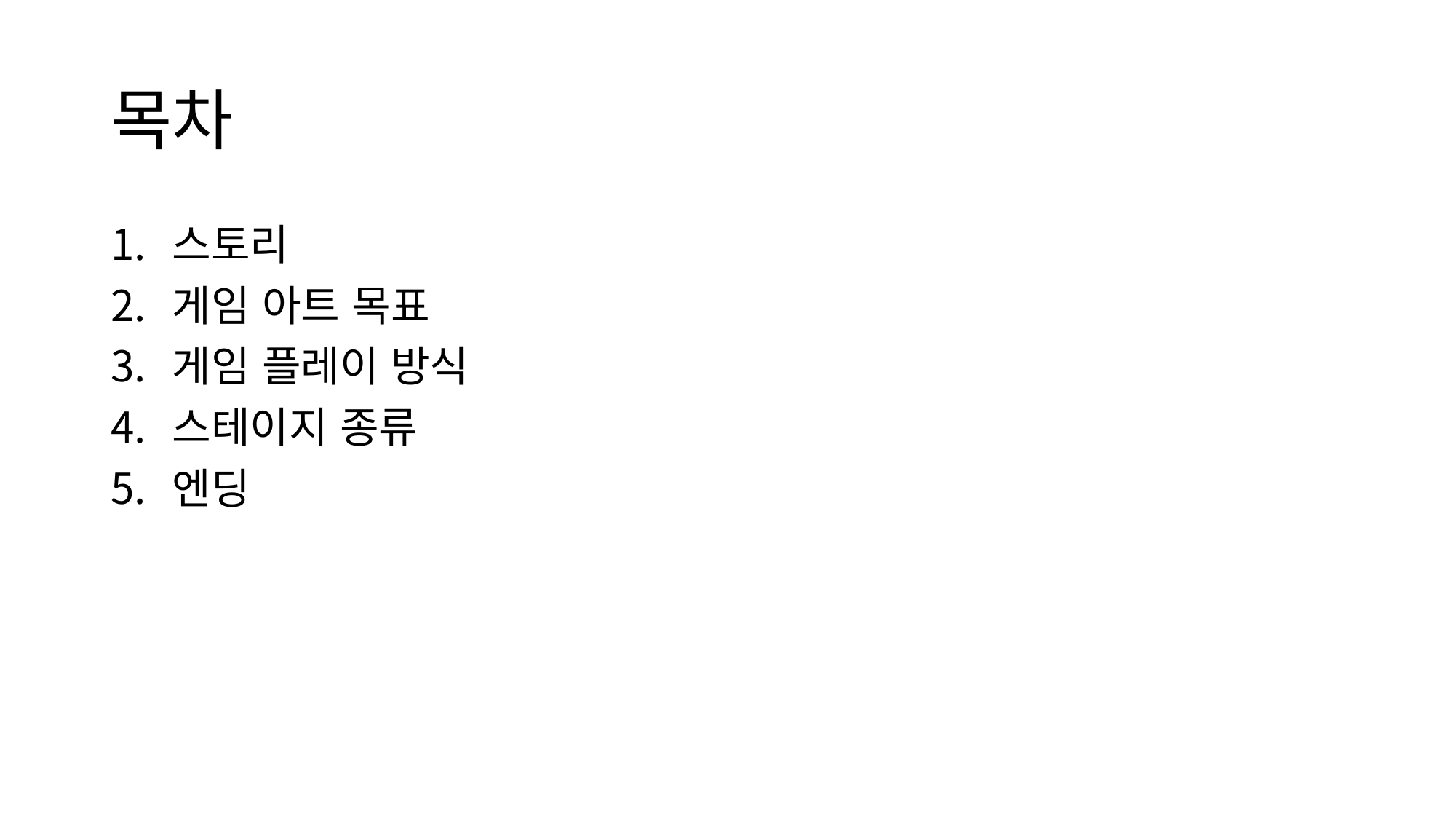

# 목차
스토리
게임 아트 목표
게임 플레이 방식
스테이지 종류
엔딩